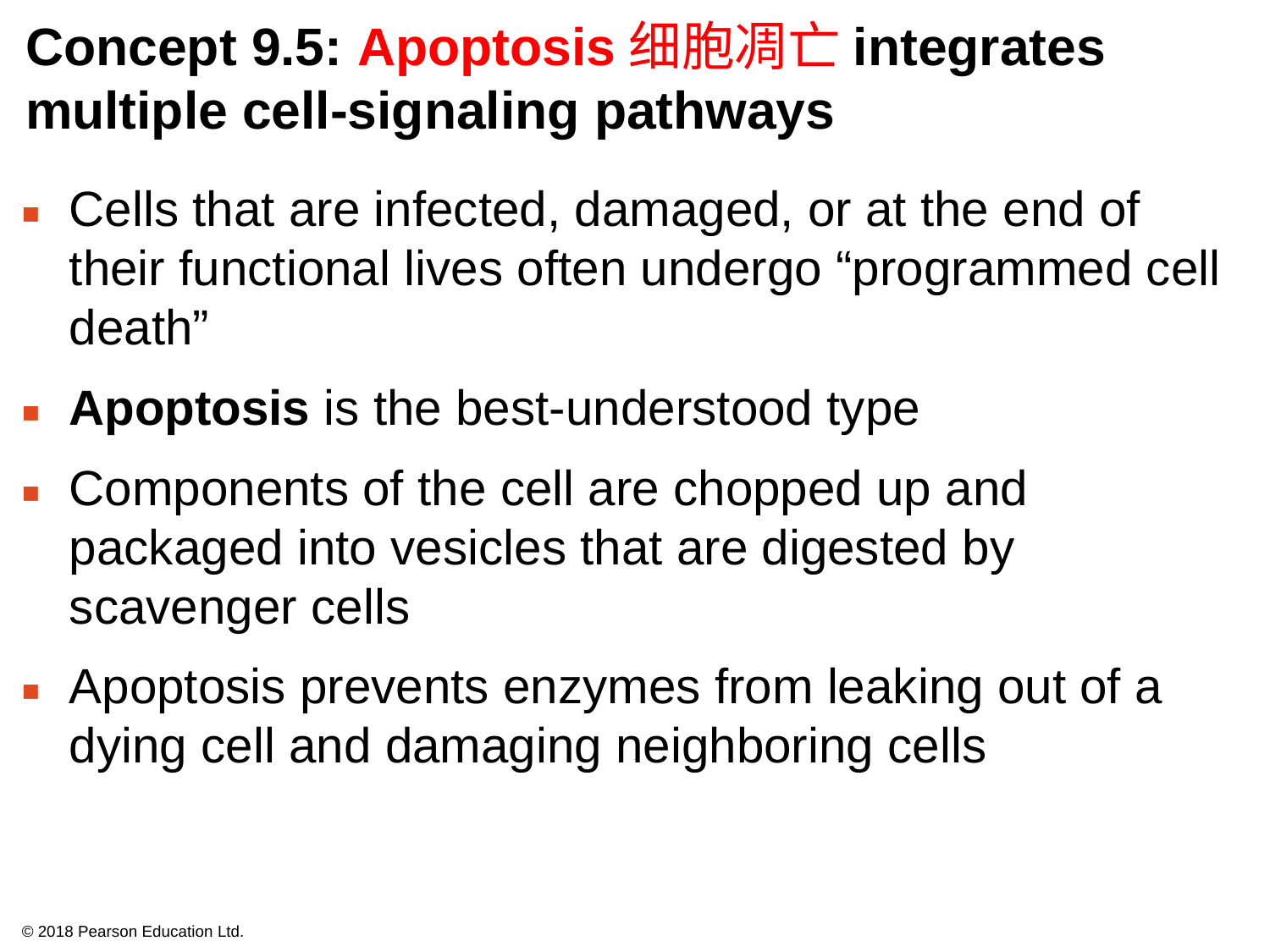

# Concept 9.5: Apoptosis细胞凋亡integrates multiple cell-signaling pathways
Cells that are infected, damaged, or at the end of their functional lives often undergo “programmed cell death”
Apoptosis is the best-understood type
Components of the cell are chopped up and packaged into vesicles that are digested by scavenger cells
Apoptosis prevents enzymes from leaking out of a dying cell and damaging neighboring cells
© 2018 Pearson Education Ltd.